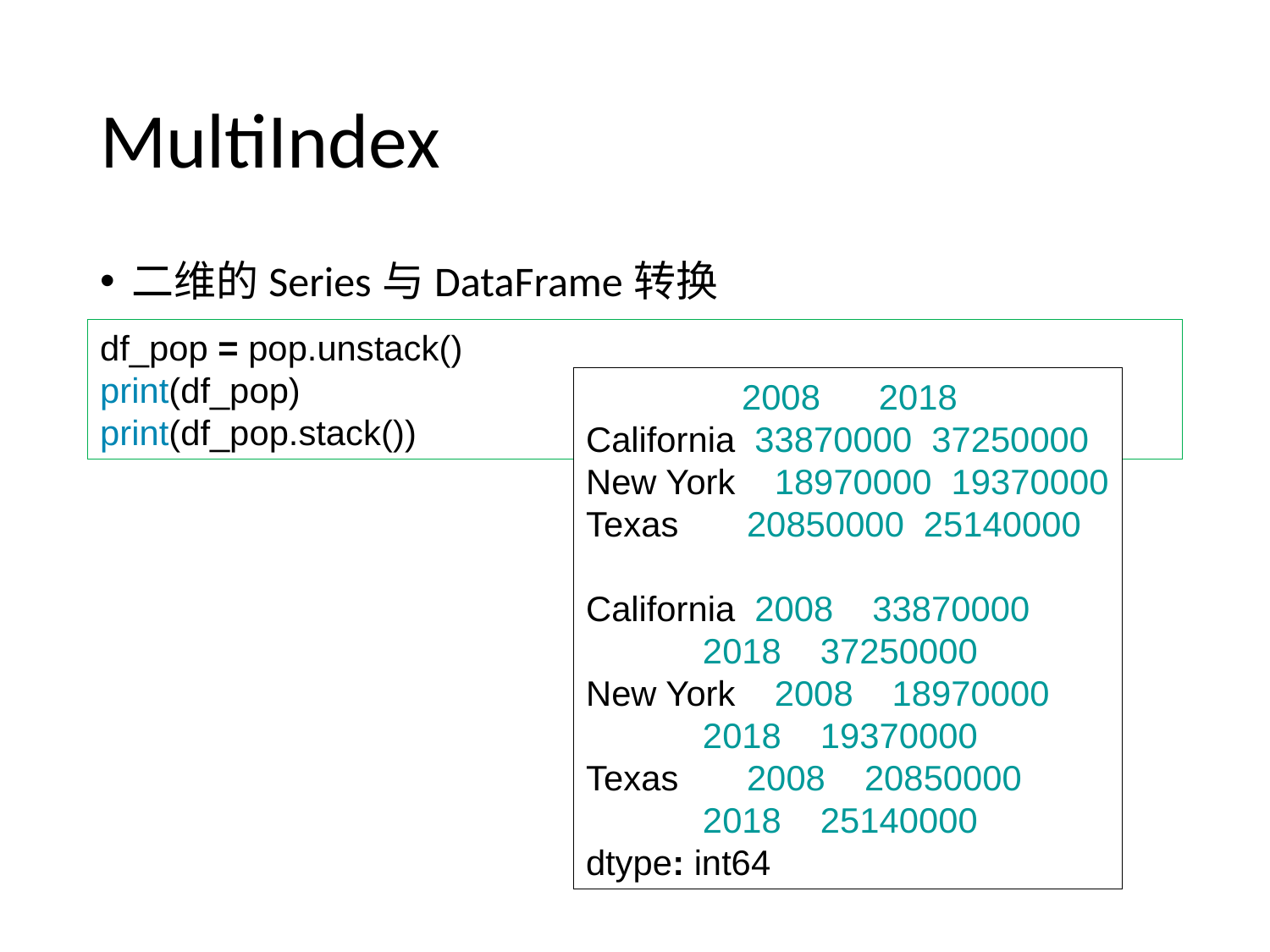

# MultiIndex
二维的Series与DataFrame转换
df_pop = pop.unstack()
print(df_pop)
print(df_pop.stack())
                2008      2018
California  33870000  37250000
New York    18970000  19370000
Texas       20850000  25140000
California  2008    33870000
            2018    37250000
New York    2008    18970000
            2018    19370000
Texas       2008    20850000
            2018    25140000
dtype: int64
55